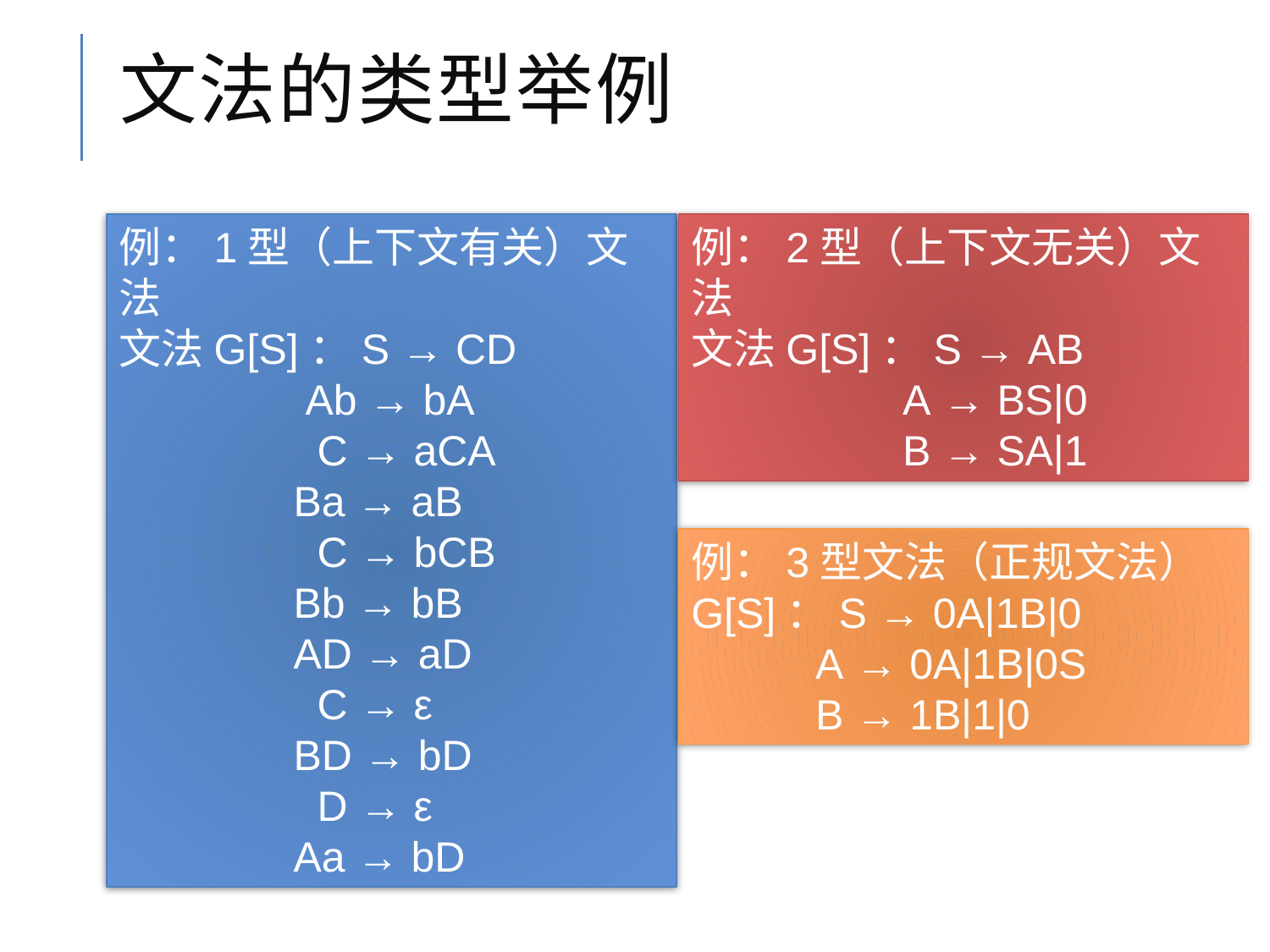

# 文法的类型举例
例：1型（上下文有关）文法
文法G[S]：S → CD
  Ab → bA
   C → aCA
 Ba → aB
   C → bCB
 Bb → bB
 AD → aD
   C → ε
 BD → bD
   D → ε
 Aa → bD
例：2型（上下文无关）文法
文法G[S]：S → AB
A → BS|0
B → SA|1
例：3型文法（正规文法）
G[S]：S → 0A|1B|0
A → 0A|1B|0S
B → 1B|1|0
41